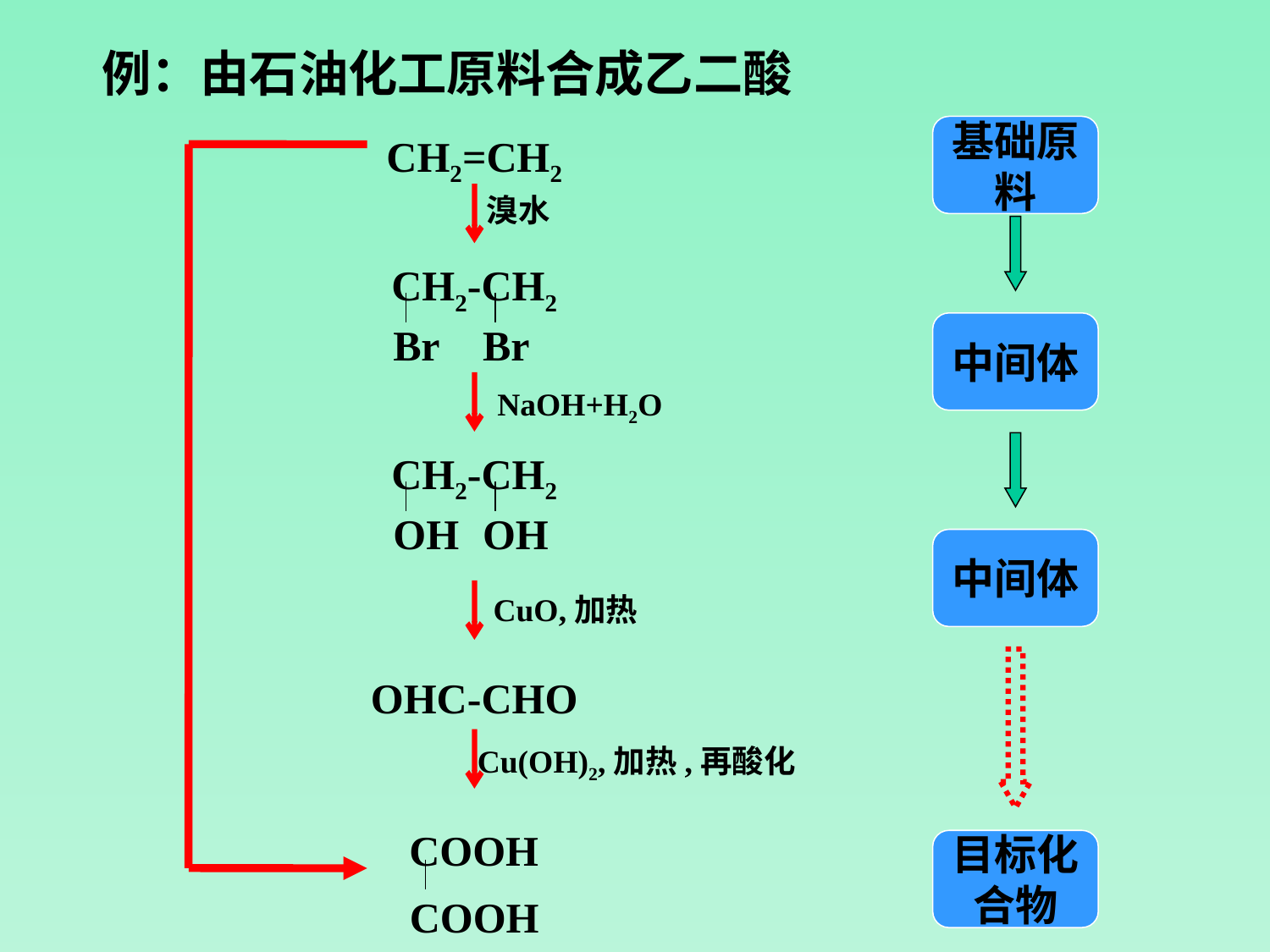

例：由石油化工原料合成乙二酸
CH2=CH2
基础原料
溴水

CH2-CH2
Br
Br
中间体
NaOH+H2O
CH2-CH2
OH
OH

中间体
CuO,加热
OHC-CHO

Cu(OH)2,加热,再酸化
COOH
COOH
目标化合物